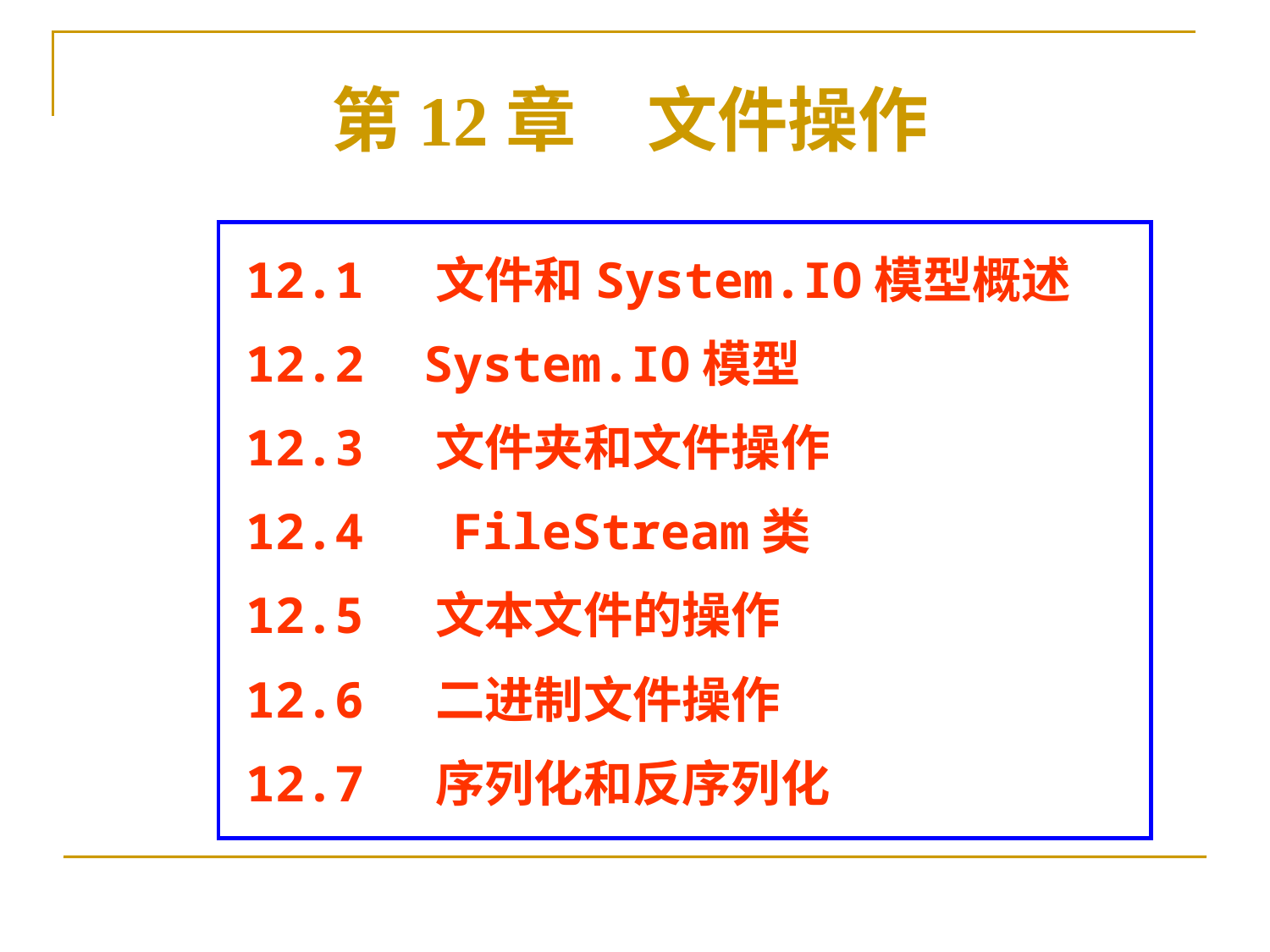

第12章　文件操作
12.1  文件和System.IO模型概述
12.2  System.IO模型
12.3  文件夹和文件操作
12.4   FileStream类
12.5  文本文件的操作
12.6  二进制文件操作
12.7  序列化和反序列化